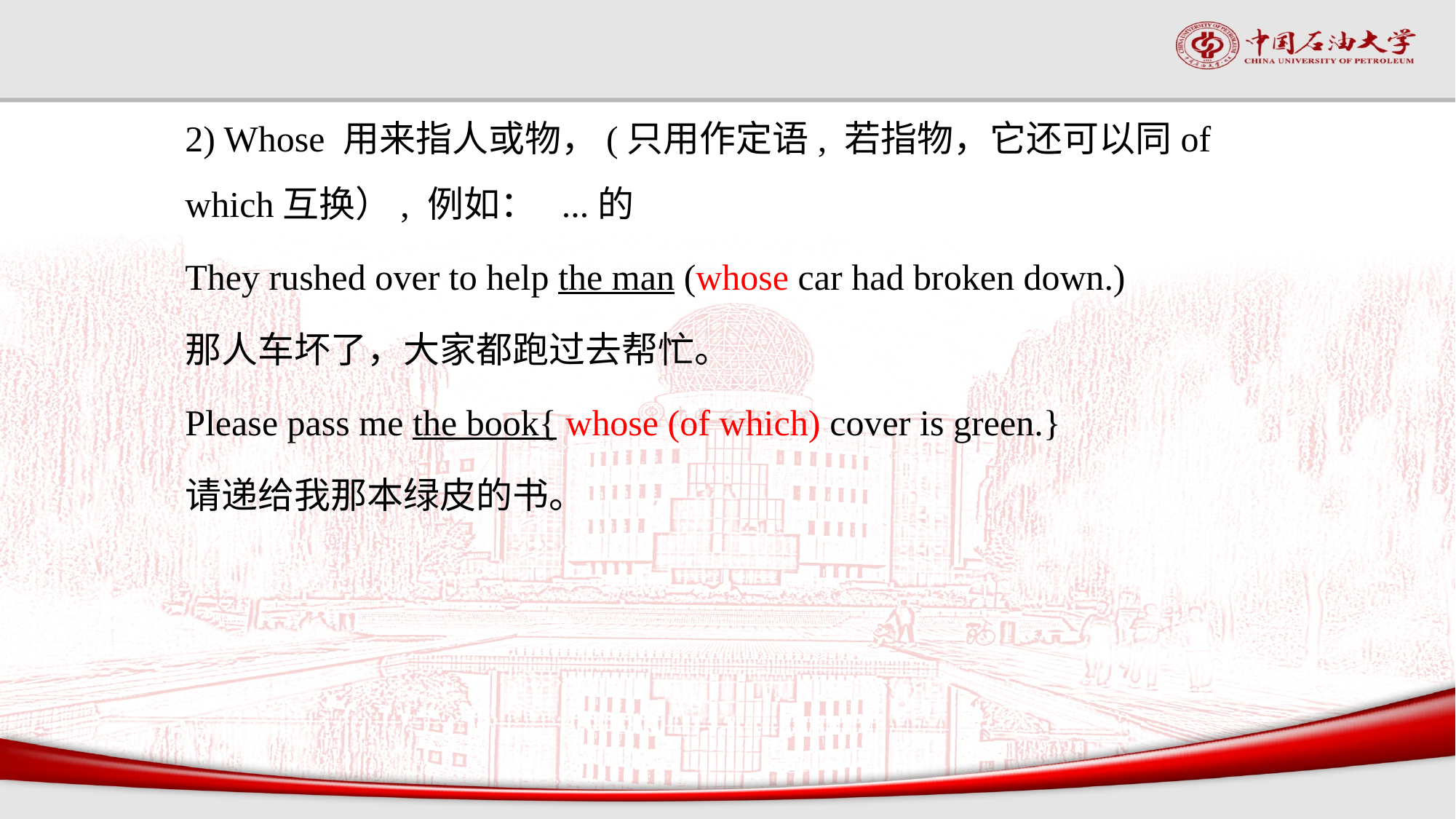

#
2) Whose 用来指人或物，(只用作定语, 若指物，它还可以同of which互换）, 例如：  ...的
They rushed over to help the man (whose car had broken down.)
那人车坏了，大家都跑过去帮忙。
Please pass me the book{ whose (of which) cover is green.}
请递给我那本绿皮的书。